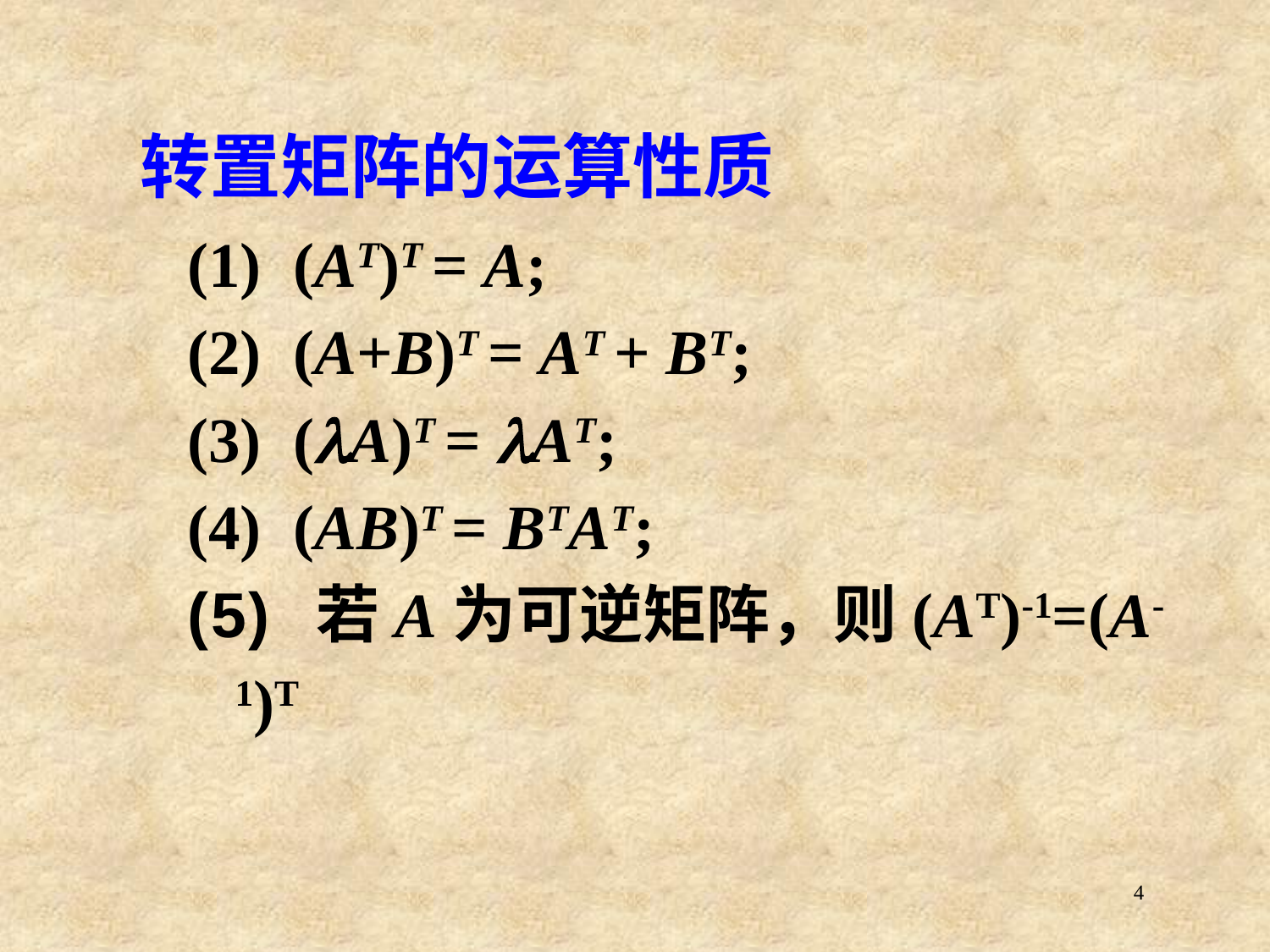

# 转置矩阵的运算性质
(1)  (AT)T = A;
(2)  (A+B)T = AT + BT;
(3)  (λA)T = λAT;
  (AB)T = BTAT;
  若A为可逆矩阵，则(AT)-1=(A-1)T